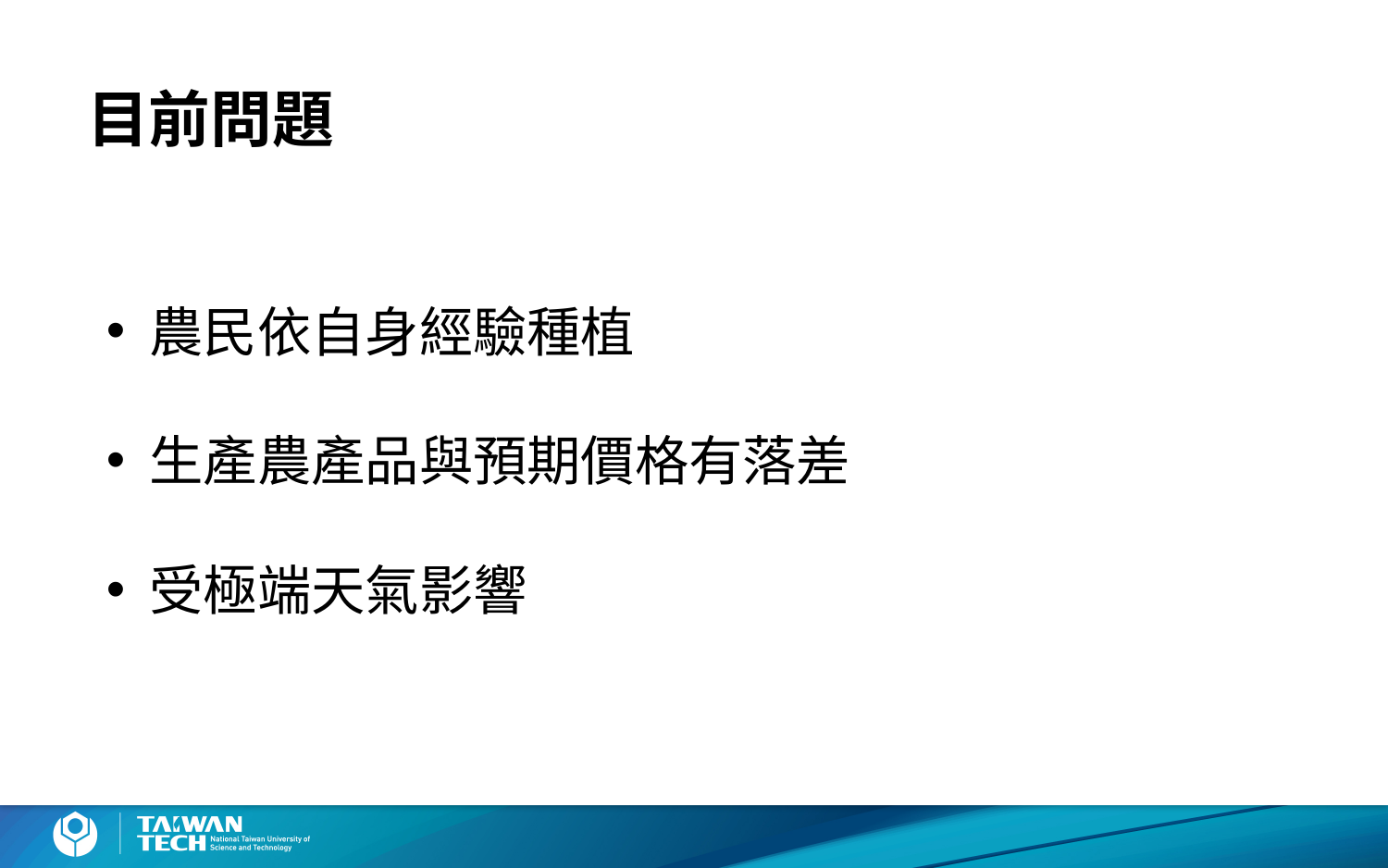

目前問題
農民依自身經驗種植
生產農產品與預期價格有落差
受極端天氣影響